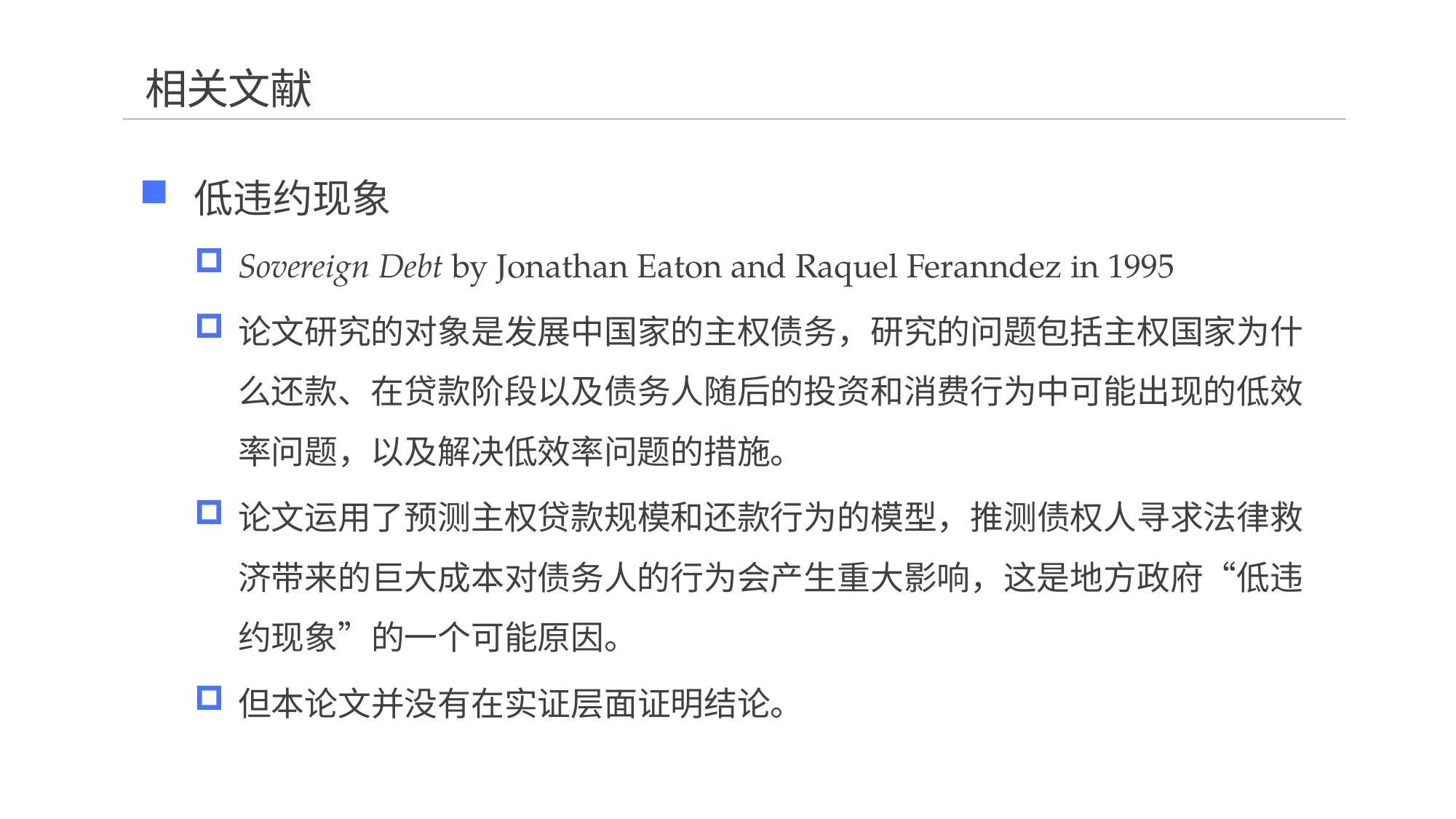

# 相关文献
低违约现象
Sovereign Debt by Jonathan Eaton and Raquel Feranndez in 1995
论文研究的对象是发展中国家的主权债务，研究的问题包括主权国家为什么还款、在贷款阶段以及债务人随后的投资和消费行为中可能出现的低效率问题，以及解决低效率问题的措施。
论文运用了预测主权贷款规模和还款行为的模型，推测债权人寻求法律救济带来的巨大成本对债务人的行为会产生重大影响，这是地方政府“低违约现象”的一个可能原因。
但本论文并没有在实证层面证明结论。